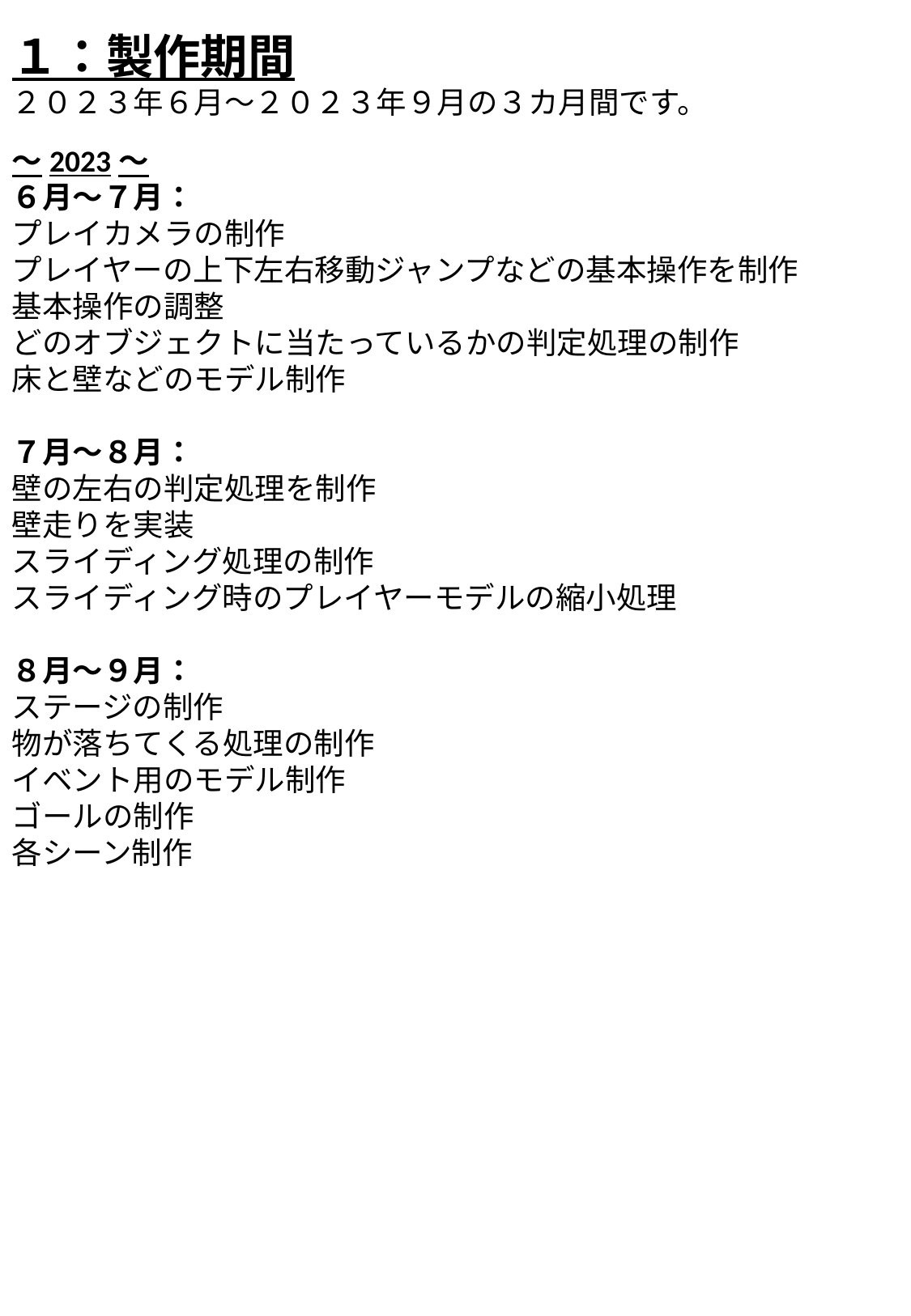

１：製作期間
２０２３年６月～２０２３年９月の３カ月間です。

～2023～
６月～７月：
プレイカメラの制作
プレイヤーの上下左右移動ジャンプなどの基本操作を制作
基本操作の調整
どのオブジェクトに当たっているかの判定処理の制作
床と壁などのモデル制作

７月～８月：
壁の左右の判定処理を制作
壁走りを実装
スライディング処理の制作
スライディング時のプレイヤーモデルの縮小処理

８月～９月：
ステージの制作
物が落ちてくる処理の制作
イベント用のモデル制作
ゴールの制作
各シーン制作